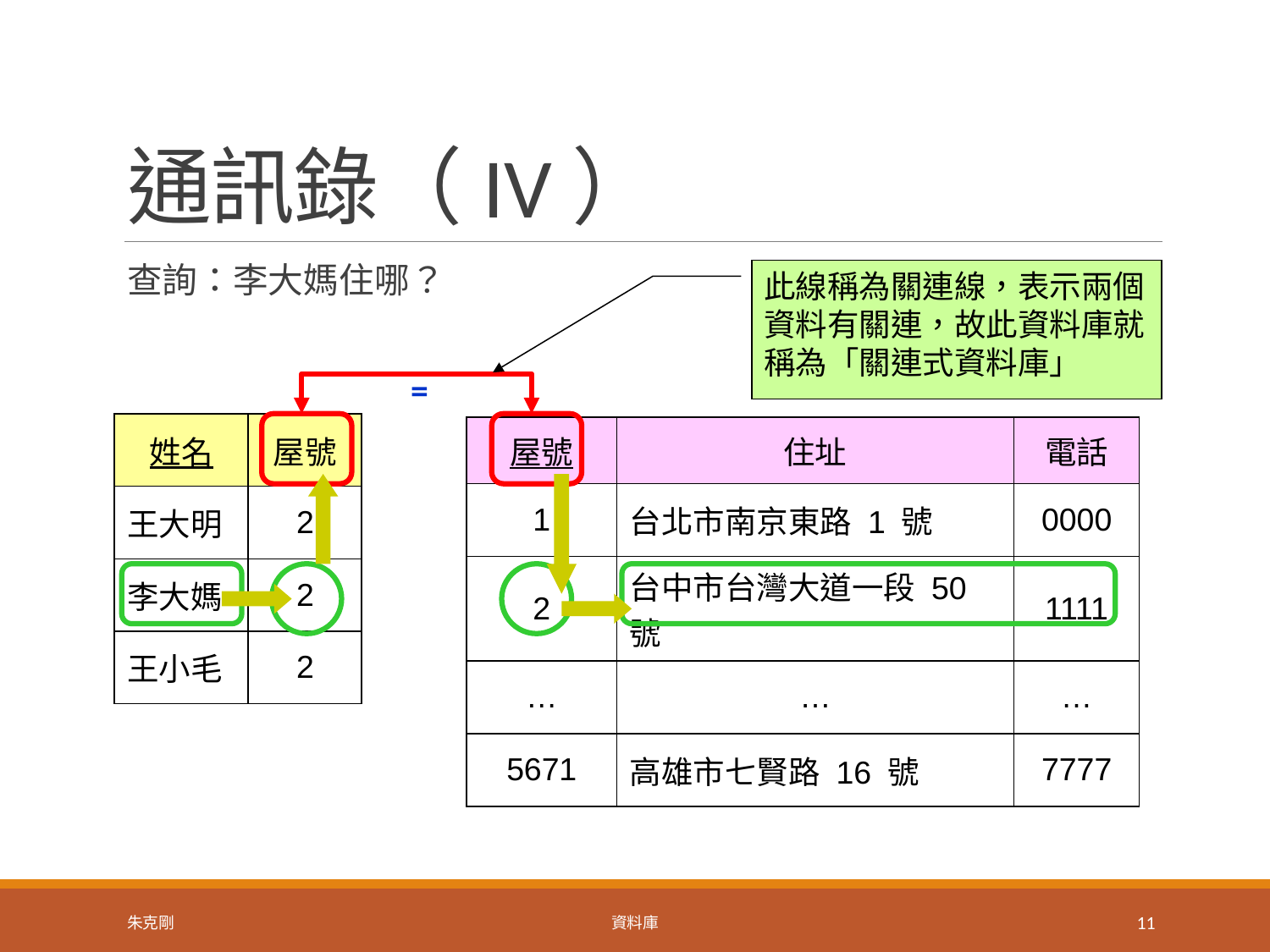

# 通訊錄（IV）
查詢：李大媽住哪？

此線稱為關連線，表示兩個資料有關連，故此資料庫就稱為「關連式資料庫」
=

| 姓名 | 屋號 |
| --- | --- |
| 王大明 | 2 |
| 李大媽 | 2 |
| 王小毛 | 2 |
| 屋號 | 住址 | 電話 |
| --- | --- | --- |
| 1 | 台北市南京東路 1 號 | 0000 |
| 2 | 台中市台灣大道一段 50 號 | 1111 |
| … | … | … |
| 5671 | 高雄市七賢路 16 號 | 7777 |

朱克剛
資料庫
11